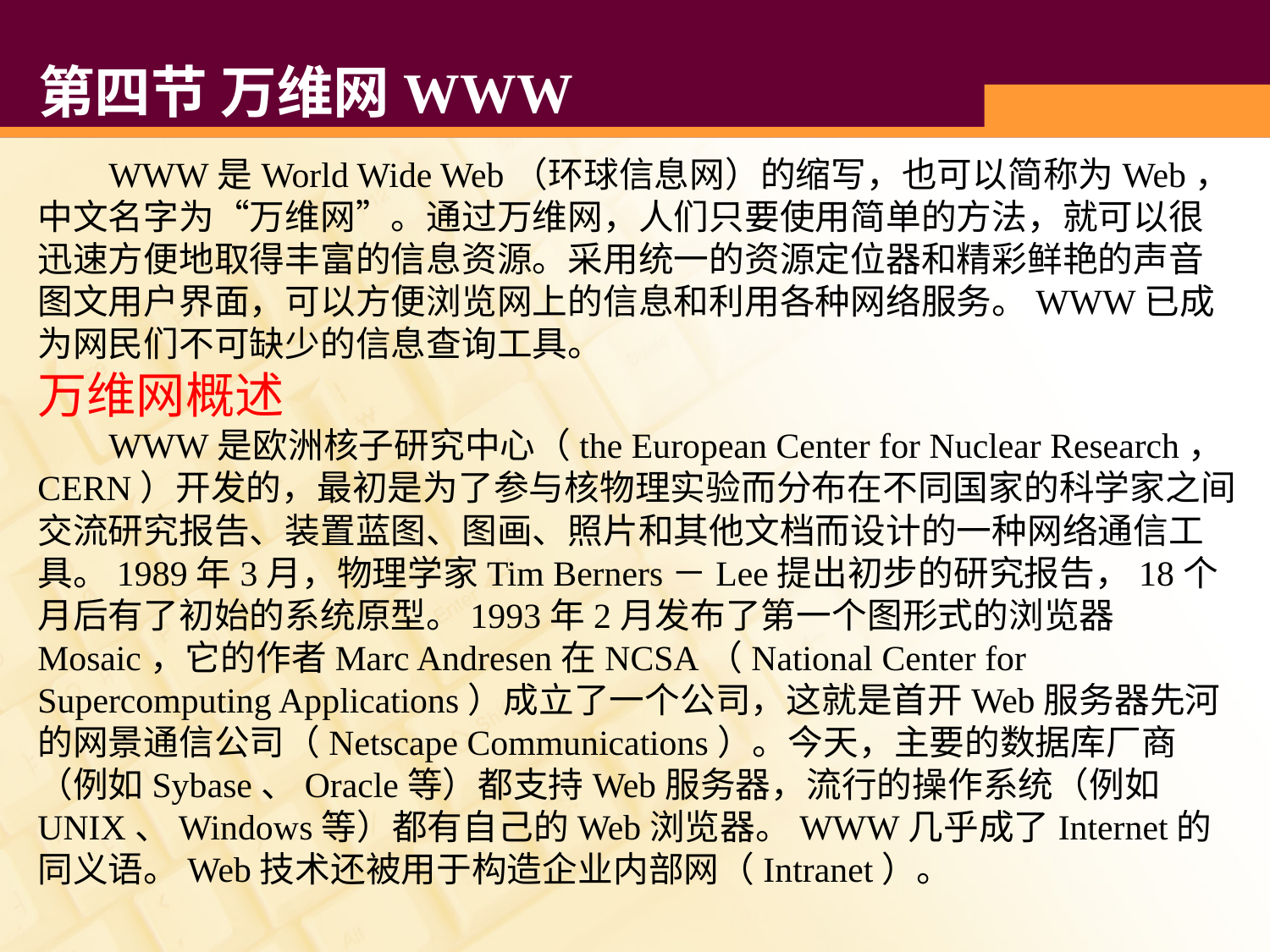

# 第四节 万维网WWW
        WWW是World Wide Web（环球信息网）的缩写，也可以简称为Web，中文名字为“万维网”。通过万维网，人们只要使用简单的方法，就可以很迅速方便地取得丰富的信息资源。采用统一的资源定位器和精彩鲜艳的声音图文用户界面，可以方便浏览网上的信息和利用各种网络服务。WWW已成为网民们不可缺少的信息查询工具。
万维网概述
        WWW是欧洲核子研究中心（the European Center for Nuclear Research，CERN）开发的，最初是为了参与核物理实验而分布在不同国家的科学家之间交流研究报告、装置蓝图、图画、照片和其他文档而设计的一种网络通信工具。1989年3月，物理学家Tim Berners－Lee提出初步的研究报告，18个月后有了初始的系统原型。1993年2月发布了第一个图形式的浏览器Mosaic，它的作者Marc Andresen在NCSA（National Center for Supercomputing Applications）成立了一个公司，这就是首开Web服务器先河的网景通信公司（Netscape Communications）。今天，主要的数据库厂商（例如Sybase、Oracle等）都支持Web服务器，流行的操作系统（例如UNIX、Windows等）都有自己的Web浏览器。WWW几乎成了Internet的同义语。Web技术还被用于构造企业内部网（Intranet）。